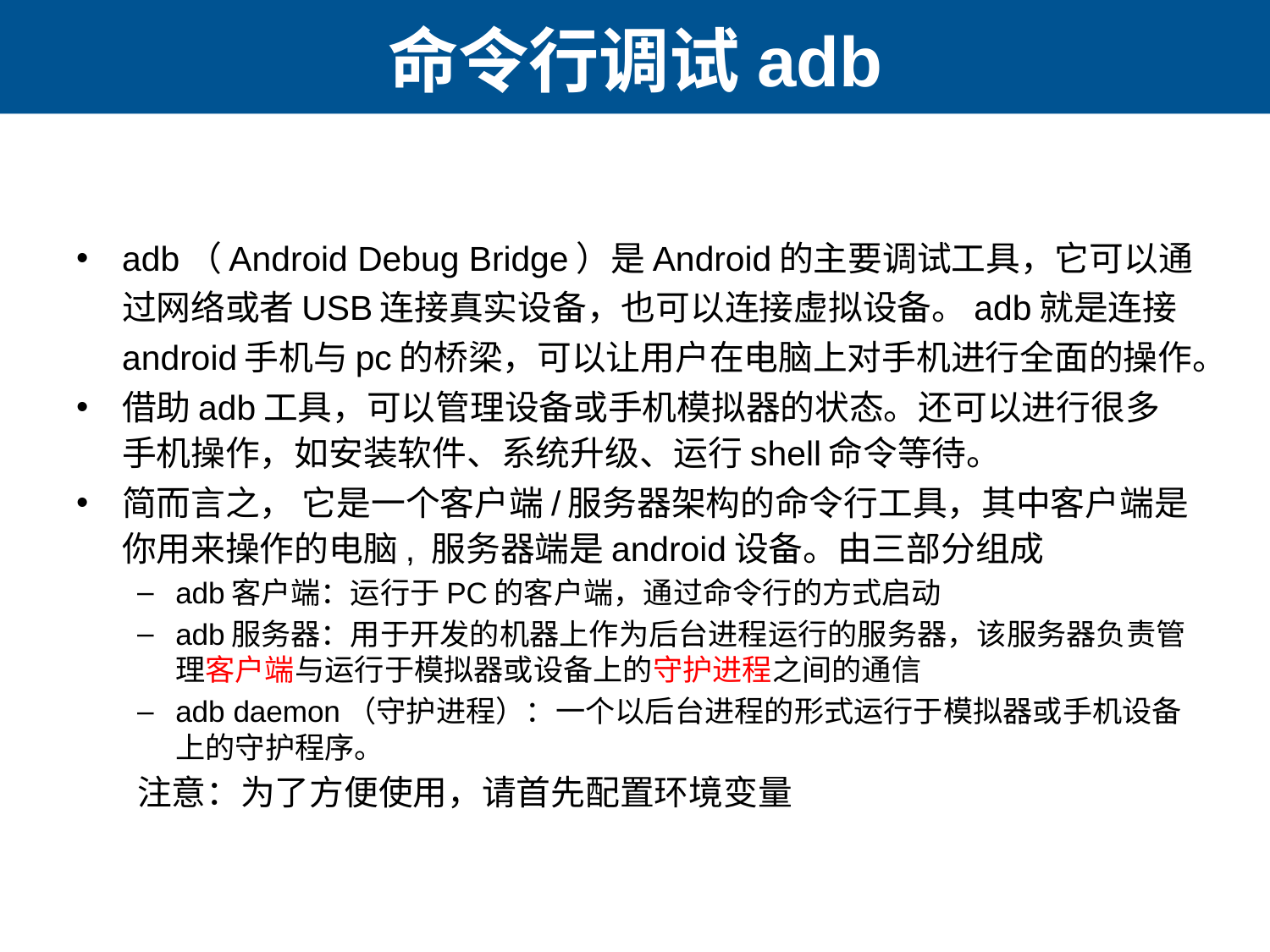

# 命令行调试adb
adb（Android Debug Bridge）是Android的主要调试工具，它可以通过网络或者USB连接真实设备，也可以连接虚拟设备。adb就是连接android手机与pc的桥梁，可以让用户在电脑上对手机进行全面的操作。
借助adb工具，可以管理设备或手机模拟器的状态。还可以进行很多手机操作，如安装软件、系统升级、运行shell命令等待。
简而言之， 它是一个客户端/服务器架构的命令行工具，其中客户端是你用来操作的电脑, 服务器端是android设备。由三部分组成
adb客户端：运行于PC的客户端，通过命令行的方式启动
adb服务器：用于开发的机器上作为后台进程运行的服务器，该服务器负责管理客户端与运行于模拟器或设备上的守护进程之间的通信
adb daemon（守护进程）：一个以后台进程的形式运行于模拟器或手机设备上的守护程序。
注意：为了方便使用，请首先配置环境变量